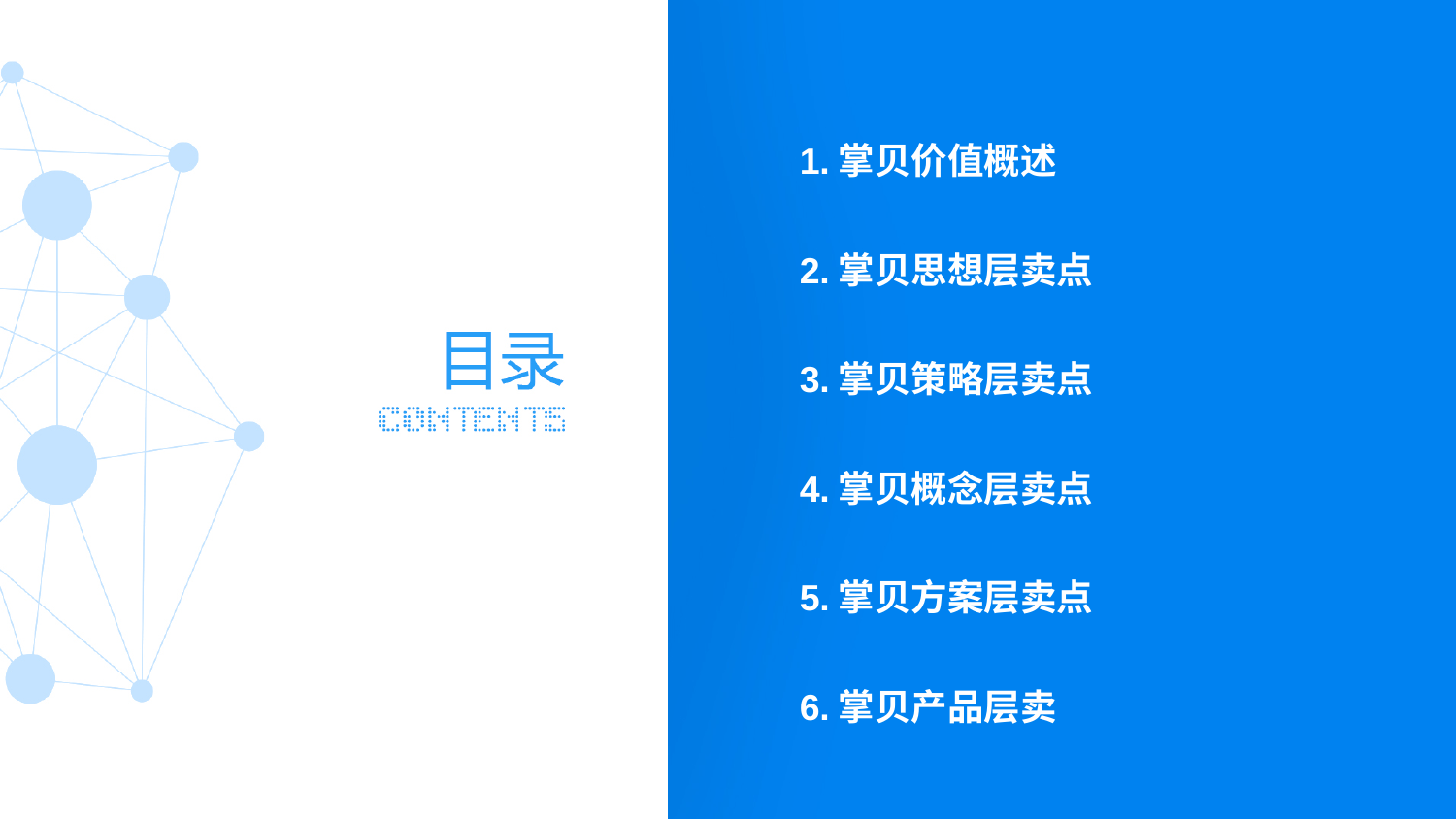

1.掌贝价值概述
2.掌贝思想层卖点
3.掌贝策略层卖点
4.掌贝概念层卖点
5.掌贝方案层卖点
6.掌贝产品层卖